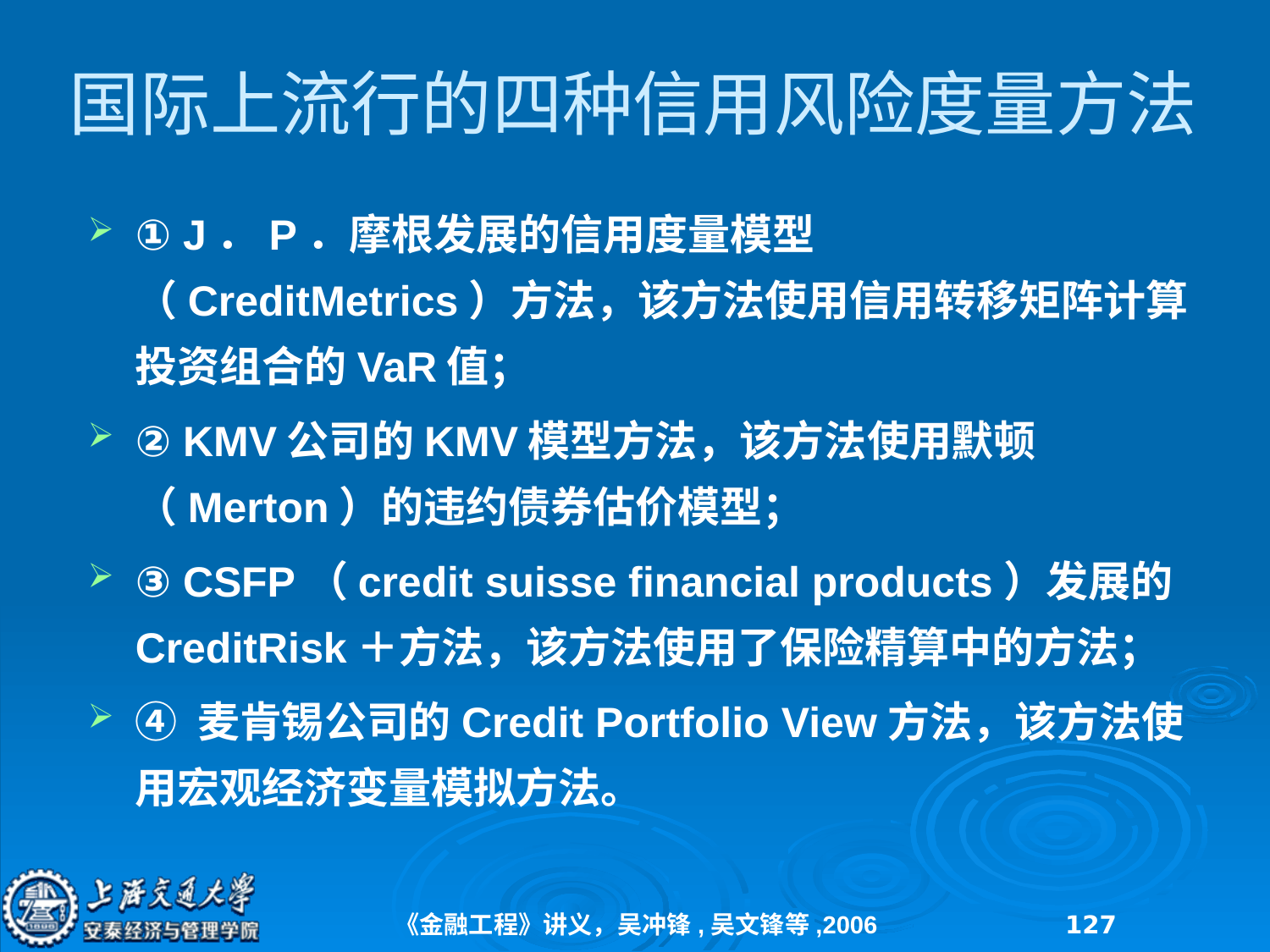

# 国际上流行的四种信用风险度量方法
① J．P．摩根发展的信用度量模型（CreditMetrics）方法，该方法使用信用转移矩阵计算投资组合的VaR值；
② KMV公司的KMV模型方法，该方法使用默顿（Merton）的违约债券估价模型；
③ CSFP（credit suisse financial products）发展的CreditRisk＋方法，该方法使用了保险精算中的方法；
④ 麦肯锡公司的Credit Portfolio View方法，该方法使用宏观经济变量模拟方法。